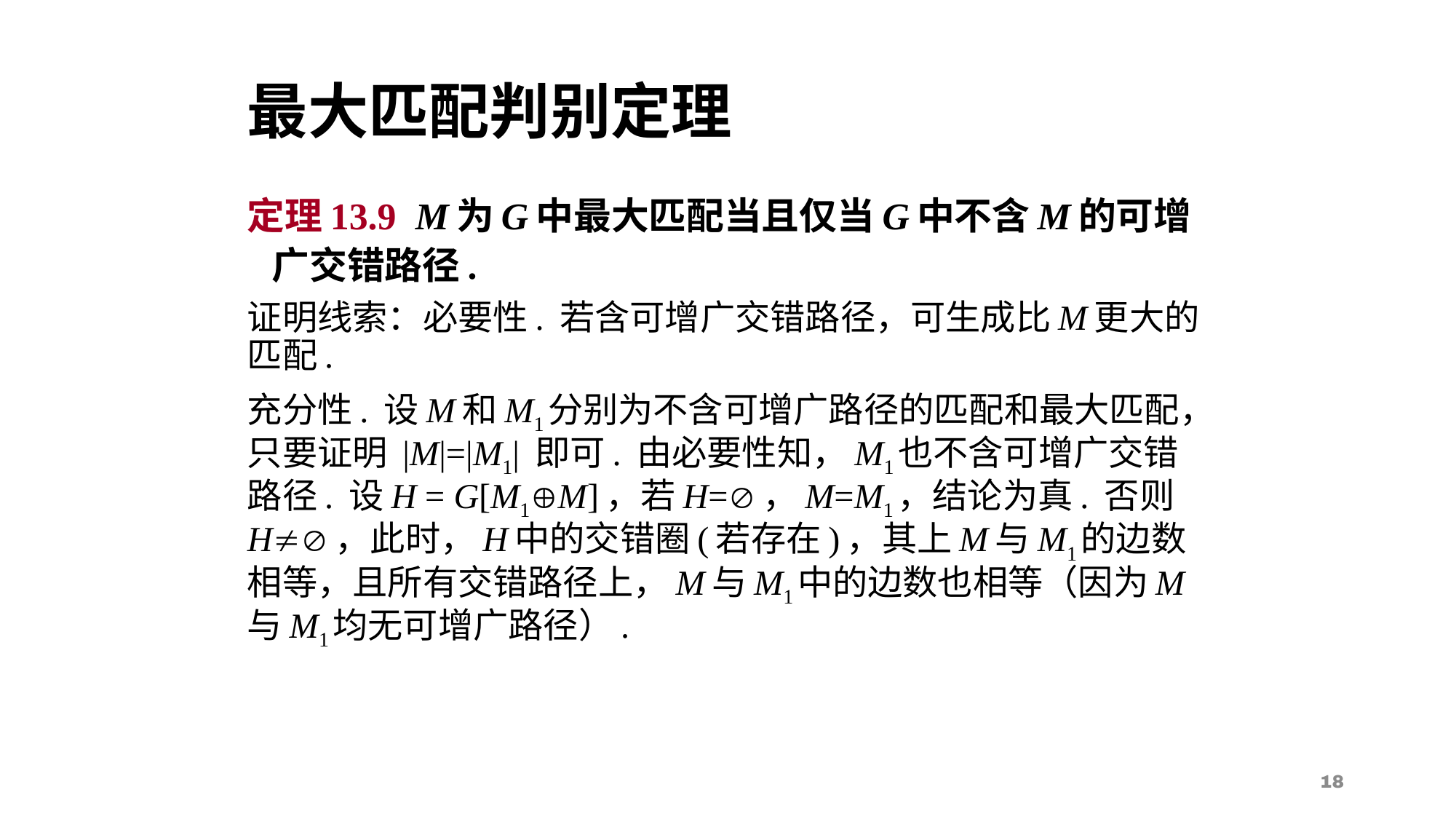

# 最大匹配判别定理
定理13.9  M为G中最大匹配当且仅当G中不含M的可增广交错路径.
证明线索：必要性. 若含可增广交错路径，可生成比M更大的匹配.
充分性. 设M和M1分别为不含可增广路径的匹配和最大匹配，只要证明 |M|=|M1| 即可. 由必要性知，M1也不含可增广交错路径. 设H = G[M1⊕M]，若H=∅，M=M1，结论为真. 否则H≠∅，此时，H中的交错圈(若存在)，其上M与M1的边数相等，且所有交错路径上，M与M1中的边数也相等（因为M与M1均无可增广路径）.
18